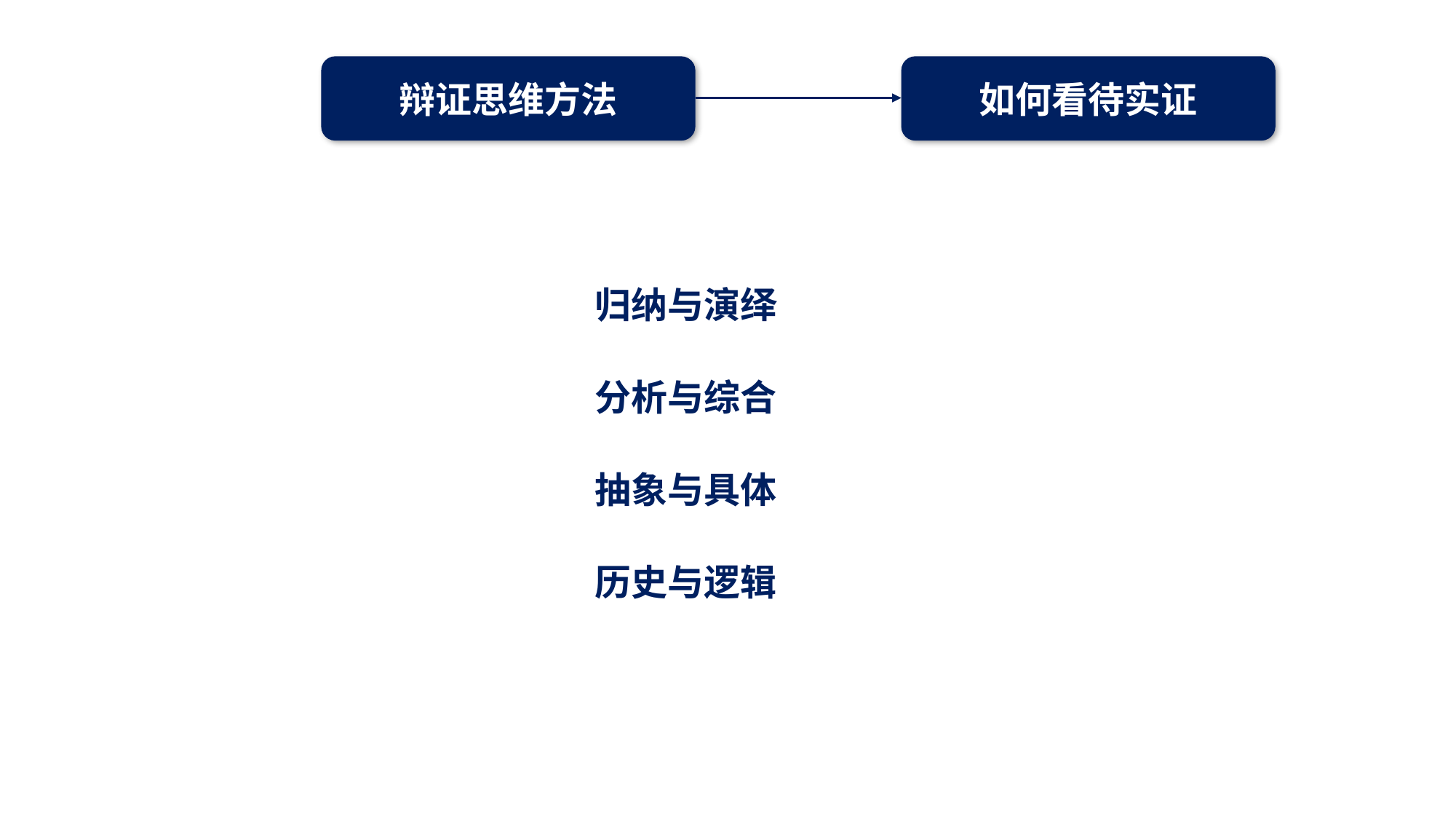

辩证思维方法
如何看待实证
归纳与演绎
分析与综合
抽象与具体
历史与逻辑